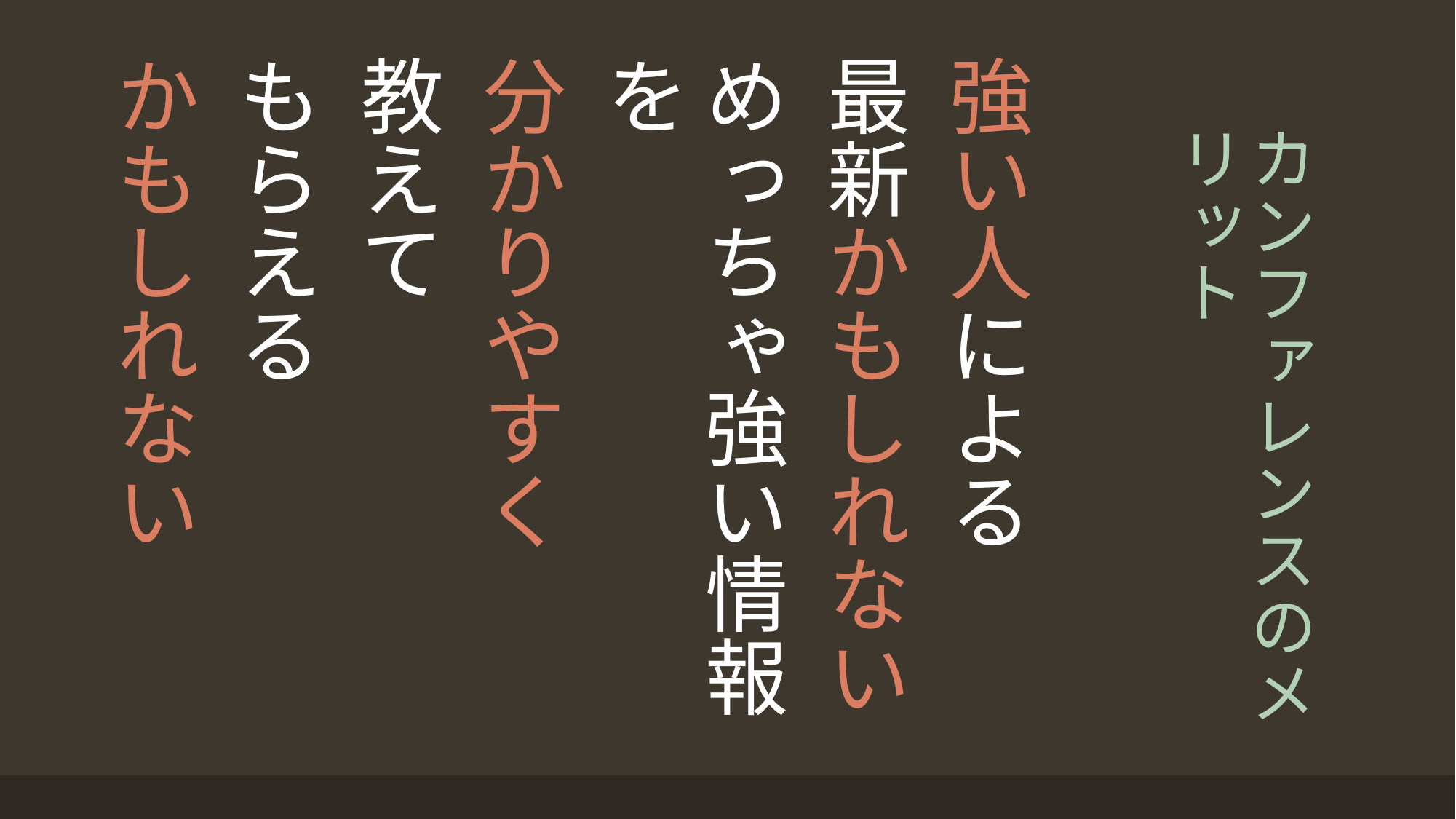

強い人による
最新かもしれない
めっちゃ強い情報を
分かりやすく
教えて
もらえる
かもしれない
# カンファレンスのメリット